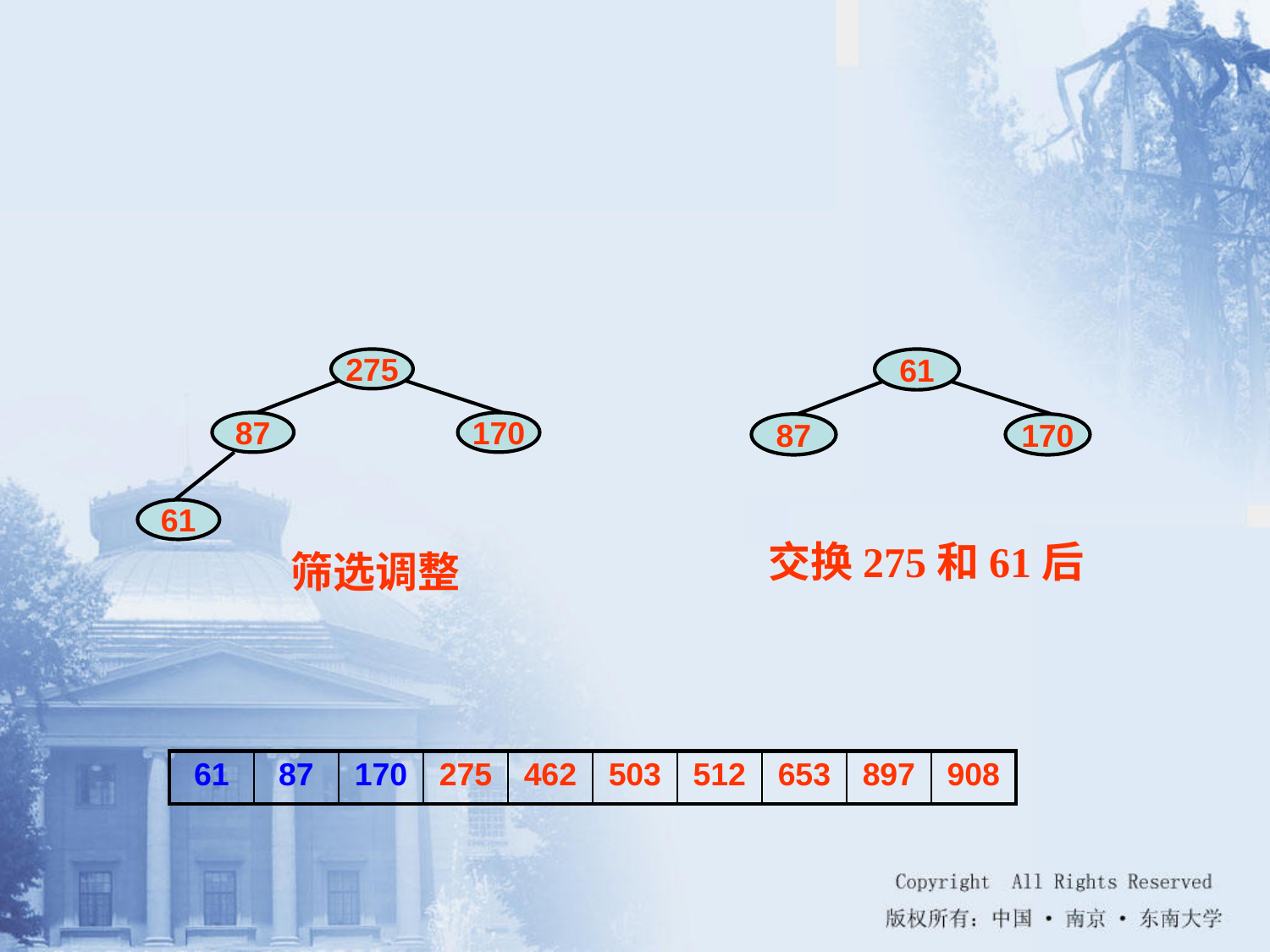

275
61

87
170
87
170

61
交换275和61后
筛选调整
| 61 | 87 | 170 | 275 | 462 | 503 | 512 | 653 | 897 | 908 |
| --- | --- | --- | --- | --- | --- | --- | --- | --- | --- |